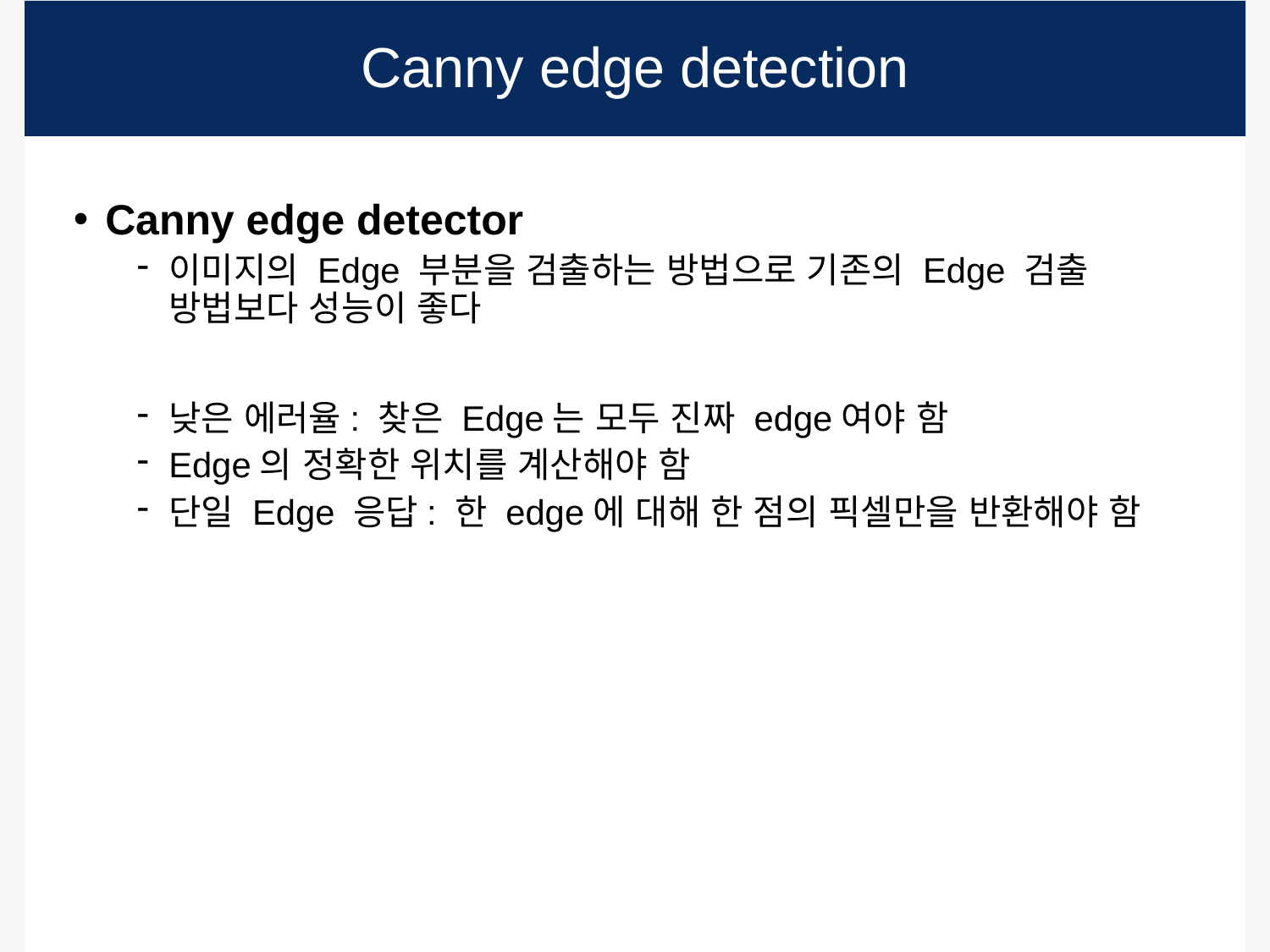

# Canny edge detection
Canny edge detector
이미지의 Edge 부분을 검출하는 방법으로 기존의 Edge 검출 방법보다 성능이 좋다

낮은 에러율: 찾은 Edge는 모두 진짜 edge여야 함
Edge의 정확한 위치를 계산해야 함
단일 Edge 응답: 한 edge에 대해 한 점의 픽셀만을 반환해야 함